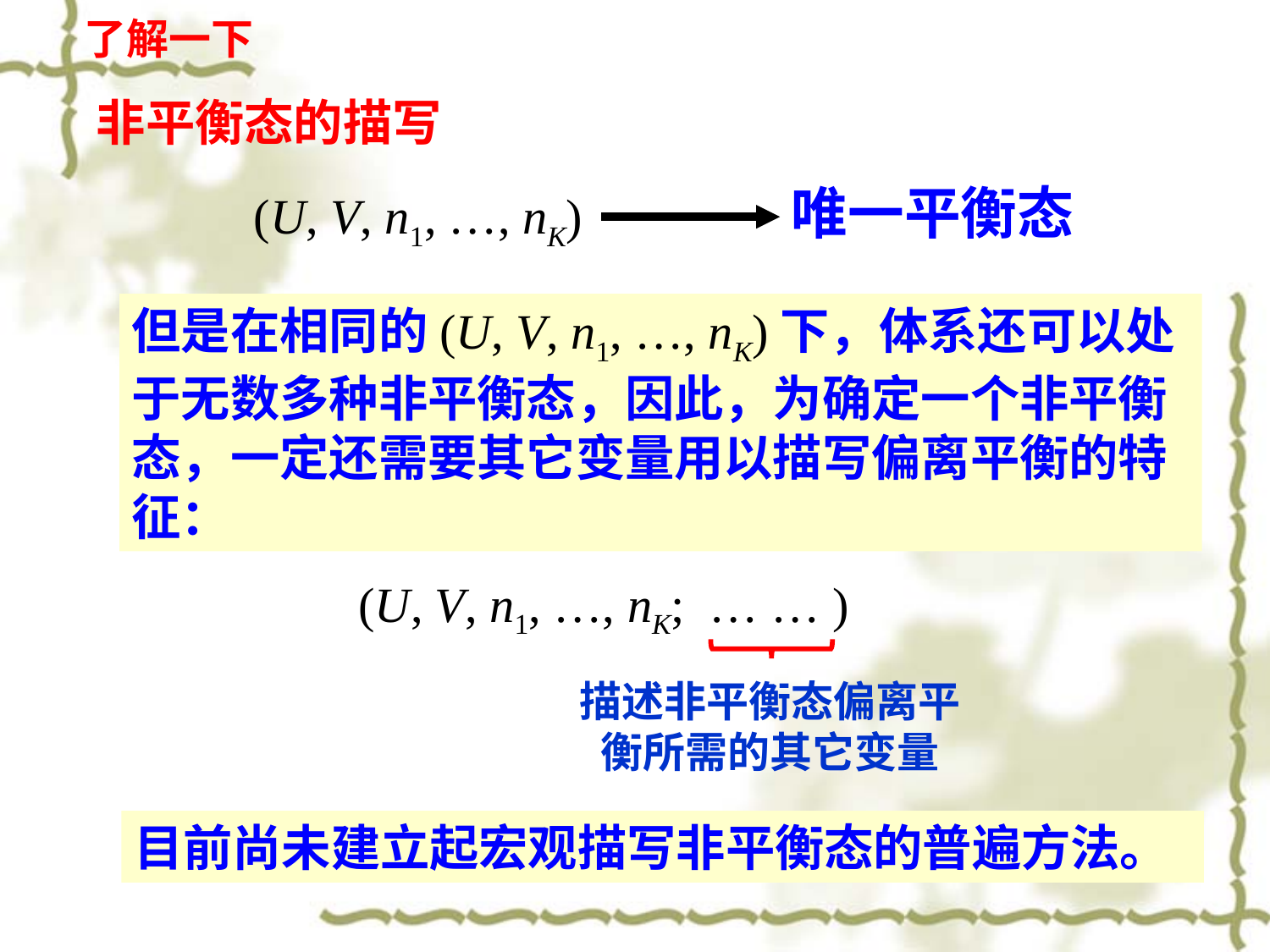

了解一下
非平衡态的描写
(U, V, n1, …, nK)                唯一平衡态
但是在相同的(U, V, n1, …, nK)下，体系还可以处于无数多种非平衡态，因此，为确定一个非平衡态，一定还需要其它变量用以描写偏离平衡的特征：
(U, V, n1, …, nK;  … … )

描述非平衡态偏离平衡所需的其它变量
目前尚未建立起宏观描写非平衡态的普遍方法。